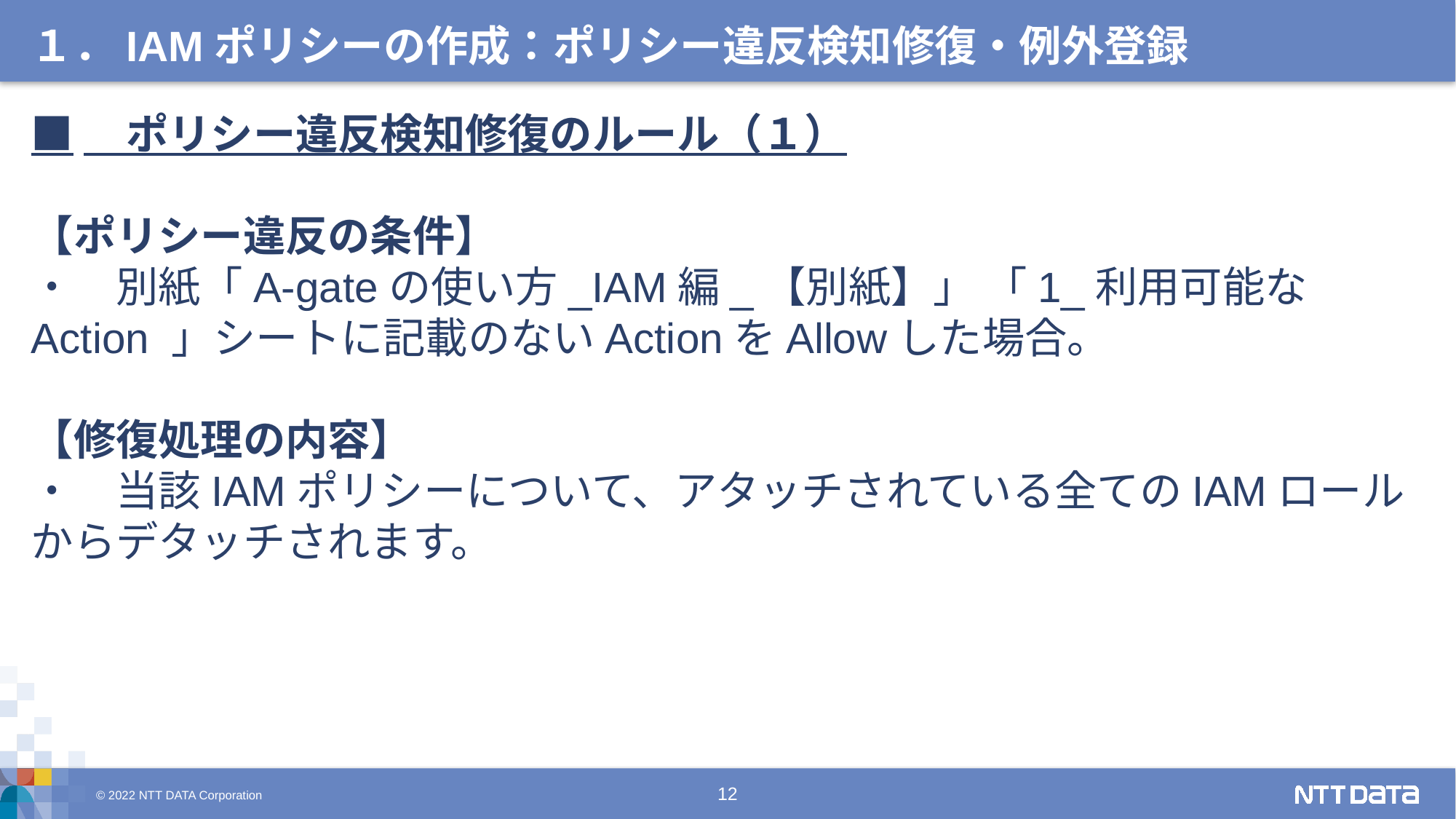

１．IAMポリシーの作成：ポリシー違反検知修復・例外登録
■　ポリシー違反検知修復のルール（１）

【ポリシー違反の条件】
・　別紙「A-gateの使い方_IAM編_【別紙】」 「1_利用可能なAction 」シートに記載のないActionをAllowした場合。

【修復処理の内容】
・　当該IAMポリシーについて、アタッチされている全てのIAMロールからデタッチされます。